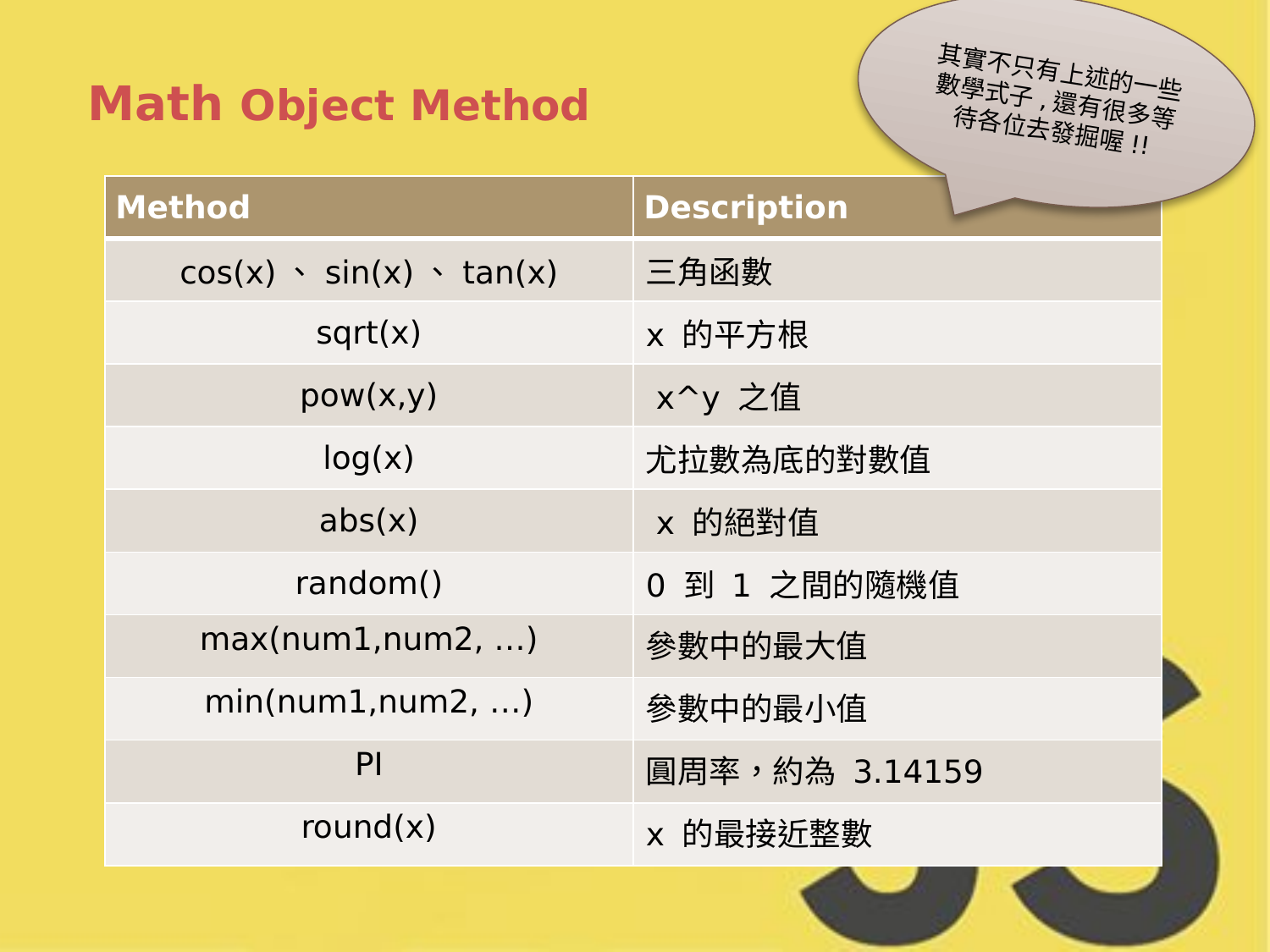

其實不只有上述的一些數學式子,還有很多等待各位去發掘喔!!
# Math Object Method
| Method | Description |
| --- | --- |
| cos(x)、sin(x)、tan(x) | 三角函數 |
| sqrt(x) | x 的平方根 |
| pow(x,y) | x^y 之值 |
| log(x) | 尤拉數為底的對數值 |
| abs(x) | x 的絕對值 |
| random() | 0 到 1 之間的隨機值 |
| max(num1,num2, …) | 參數中的最大值 |
| min(num1,num2, …) | 參數中的最小值 |
| PI | 圓周率，約為 3.14159 |
| round(x) | x 的最接近整數 |